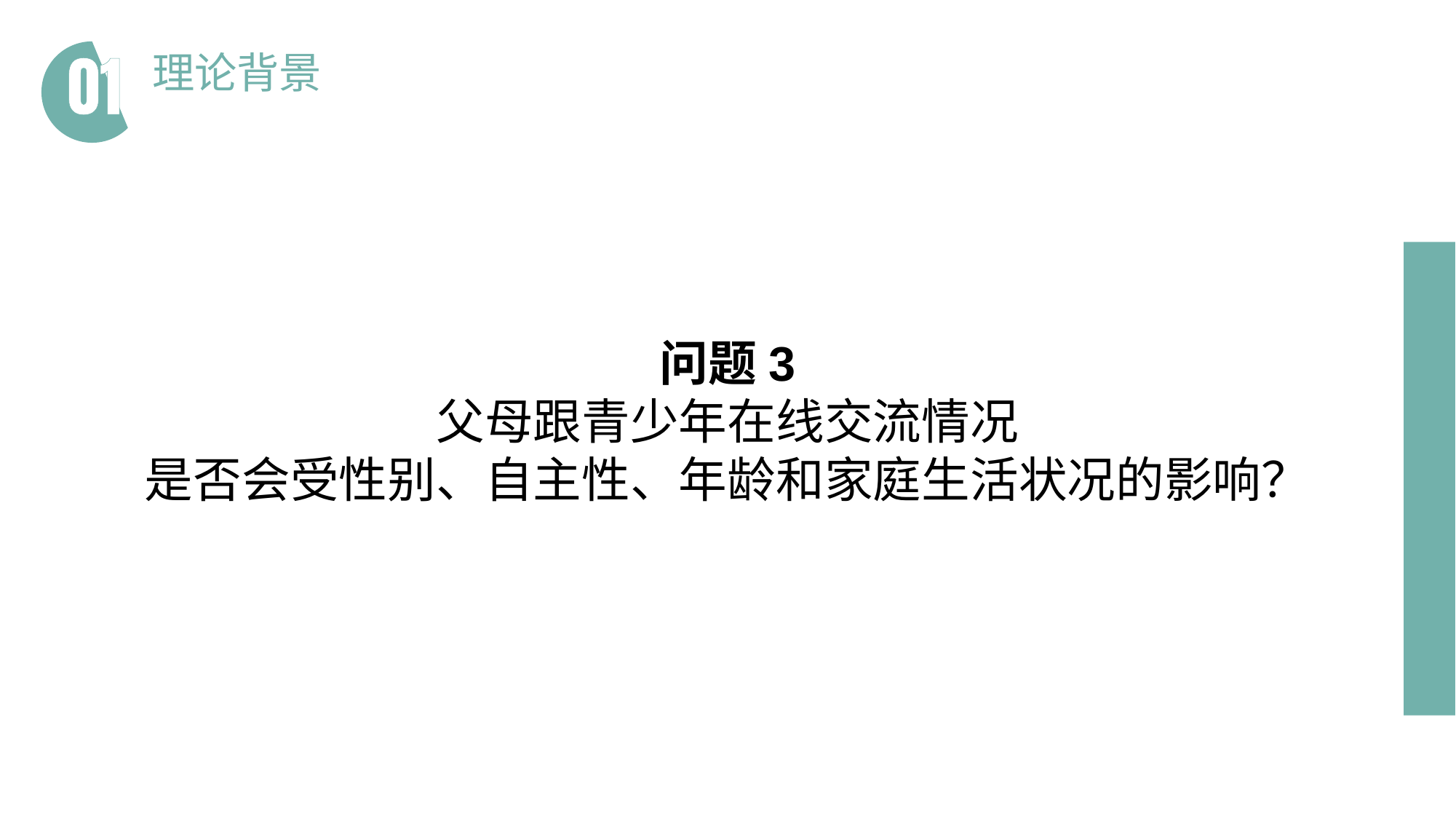

理论背景

01

问题3
父母跟青少年在线交流情况
是否会受性别、自主性、年龄和家庭生活状况的影响？